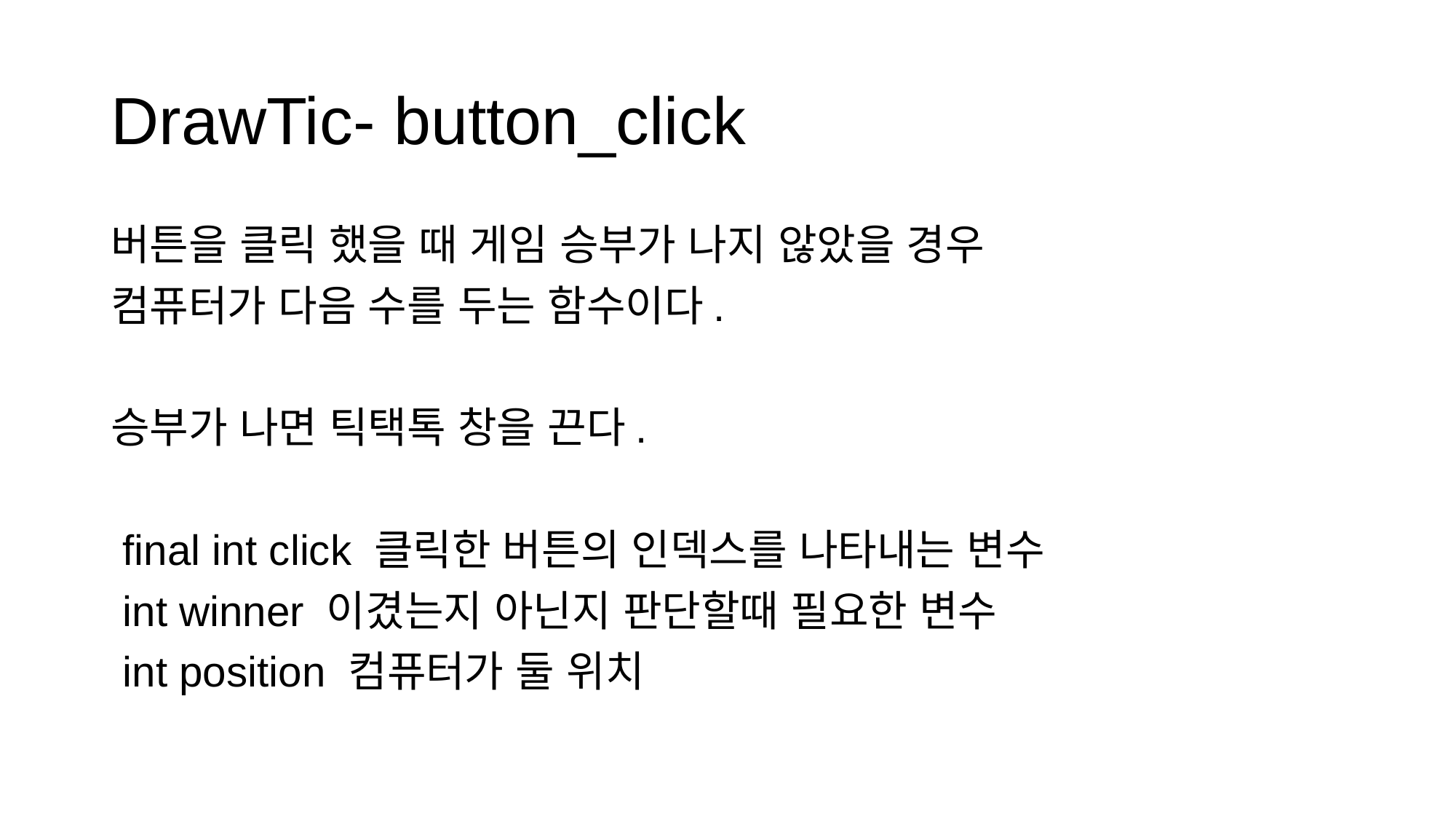

# DrawTic- button_click
버튼을 클릭 했을 때 게임 승부가 나지 않았을 경우
컴퓨터가 다음 수를 두는 함수이다.

승부가 나면 틱택톡 창을 끈다.

 final int click 클릭한 버튼의 인덱스를 나타내는 변수
 int winner 이겼는지 아닌지 판단할때 필요한 변수
 int position 컴퓨터가 둘 위치